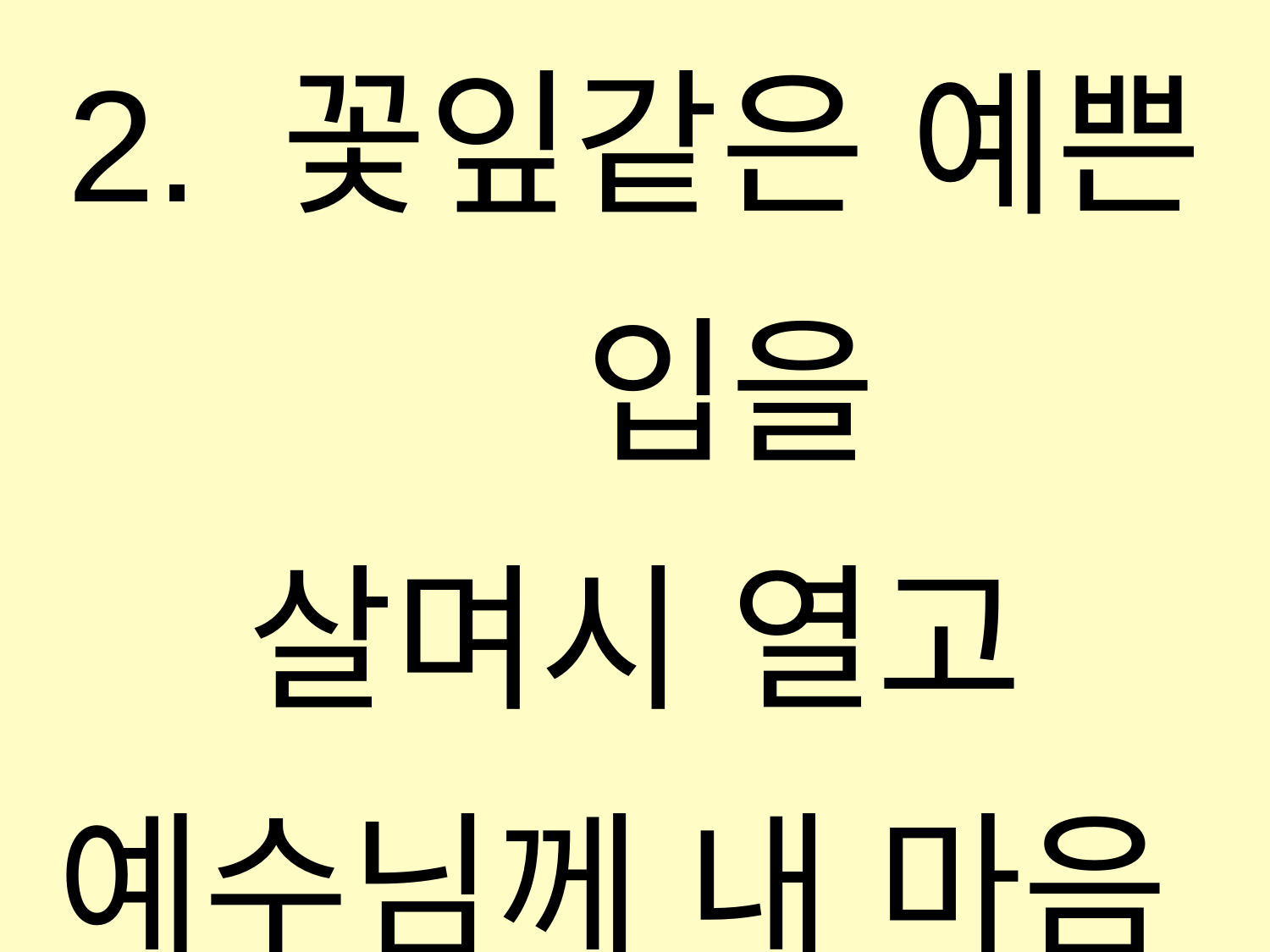

2. 꽃잎같은 예쁜 입을
살며시 열고
예수님께 내 마음
기도드리면